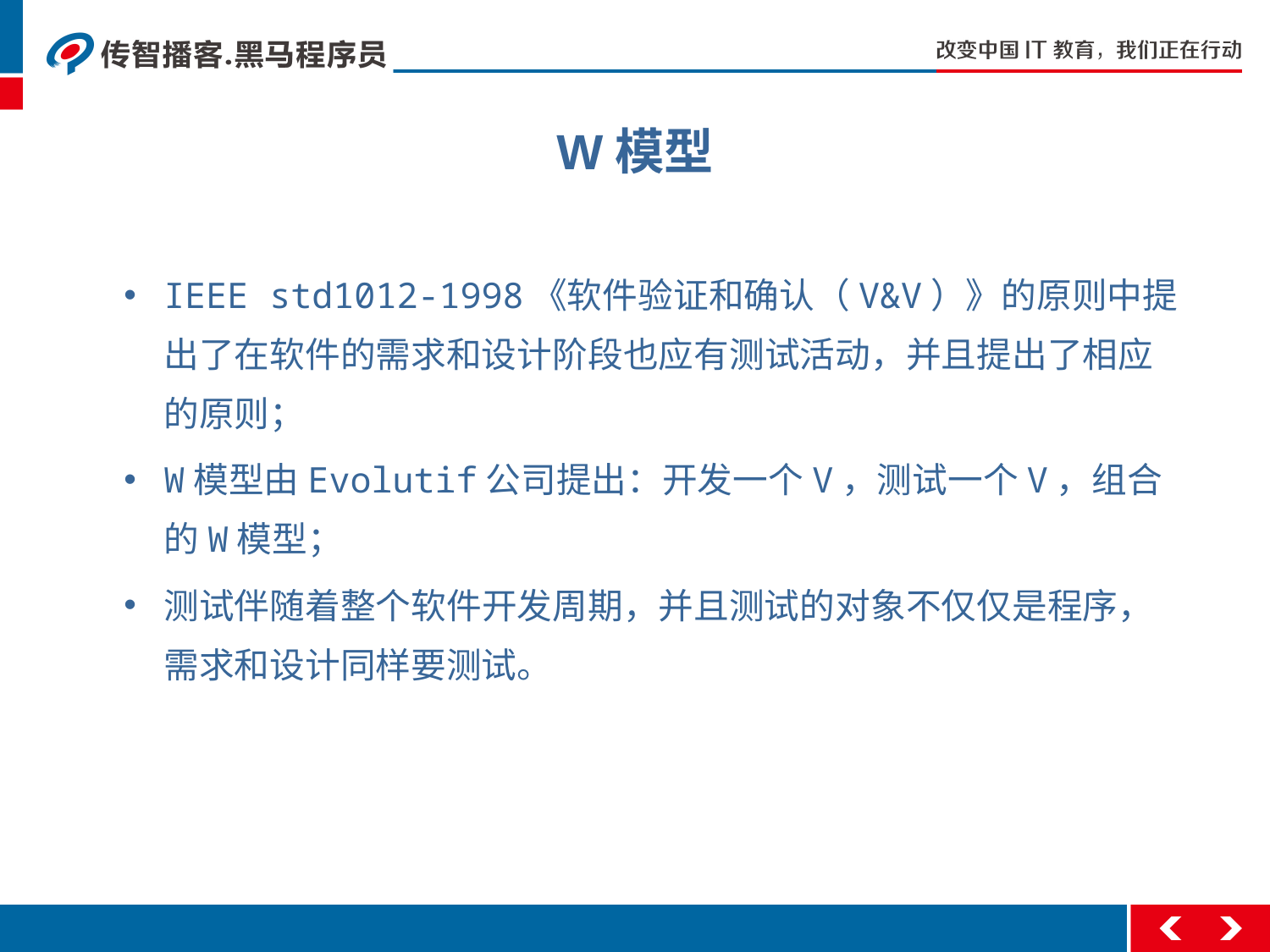

W模型
IEEE std1012-1998《软件验证和确认（V&V）》的原则中提出了在软件的需求和设计阶段也应有测试活动，并且提出了相应的原则；
W模型由Evolutif公司提出：开发一个V，测试一个V，组合的W模型；
测试伴随着整个软件开发周期，并且测试的对象不仅仅是程序，需求和设计同样要测试。